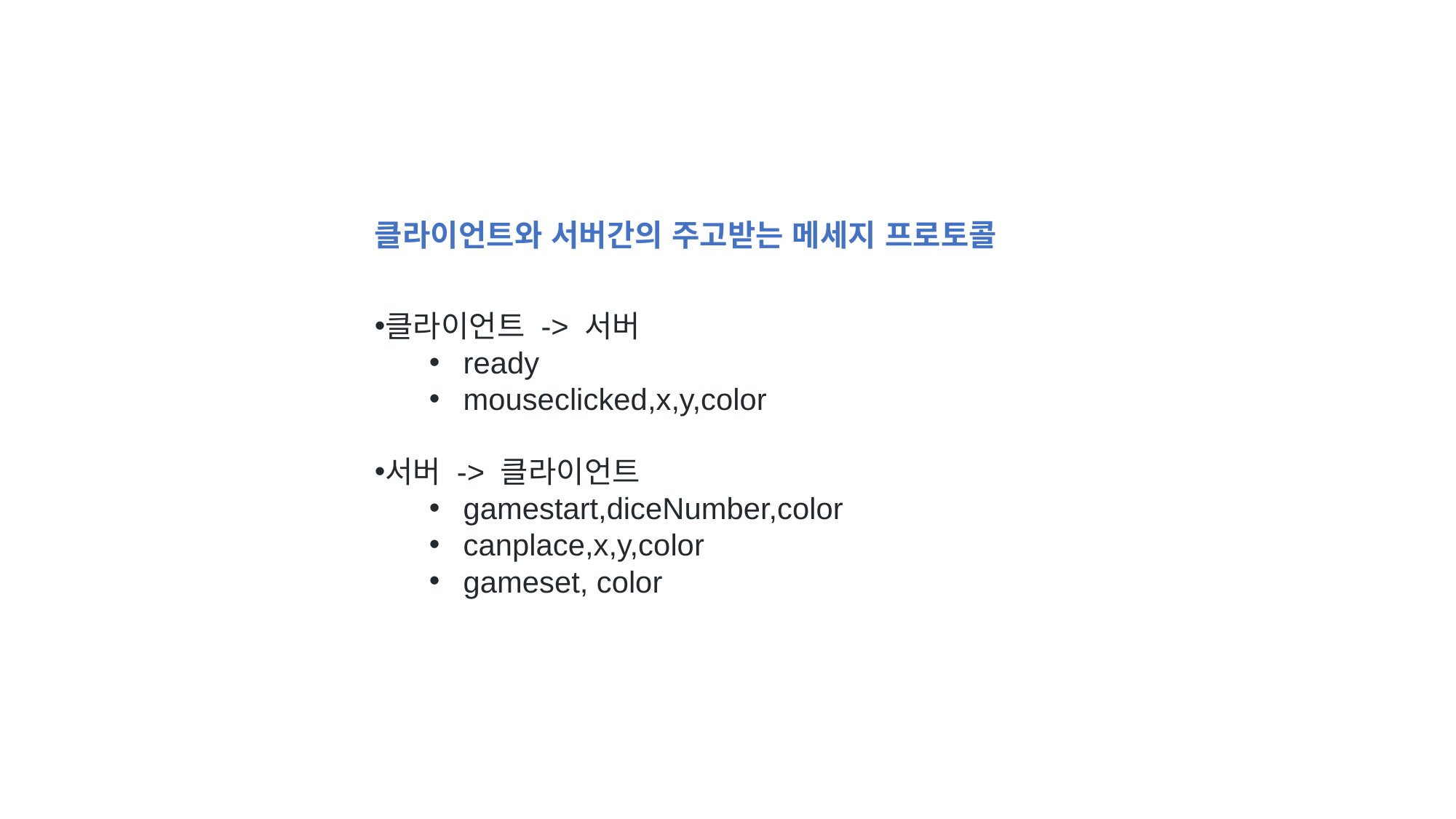

클라이언트와 서버간의 주고받는 메세지 프로토콜

클라이언트 -> 서버
ready
mouseclicked,x,y,color

서버 -> 클라이언트
gamestart,diceNumber,color
canplace,x,y,color
gameset, color